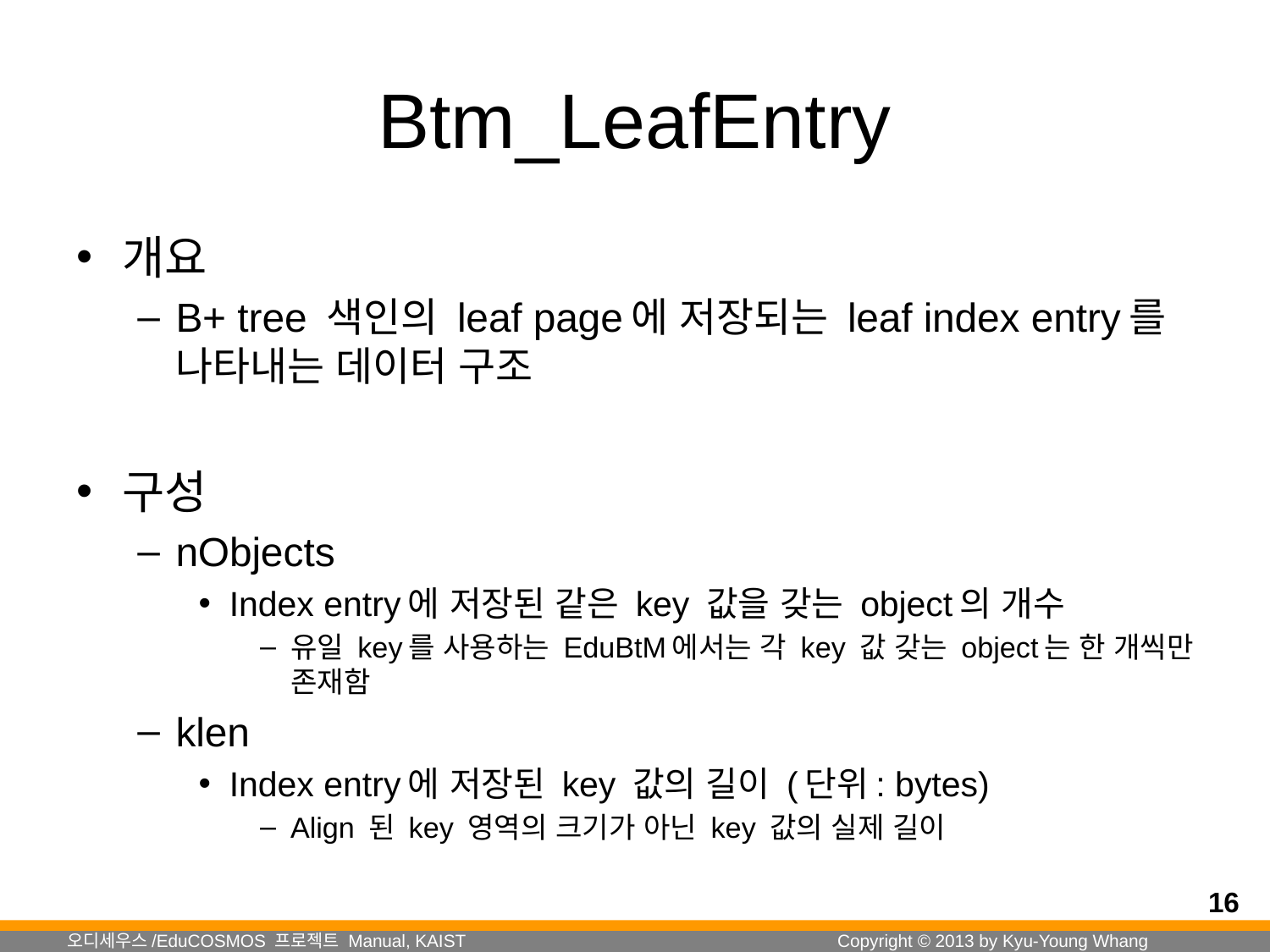

# Btm_LeafEntry
개요
B+ tree 색인의 leaf page에 저장되는 leaf index entry를 나타내는 데이터 구조

구성
nObjects
Index entry에 저장된 같은 key 값을 갖는 object의 개수
유일 key를 사용하는 EduBtM에서는 각 key 값 갖는 object는 한 개씩만 존재함
klen
Index entry에 저장된 key 값의 길이 (단위: bytes)
Align 된 key 영역의 크기가 아닌 key 값의 실제 길이